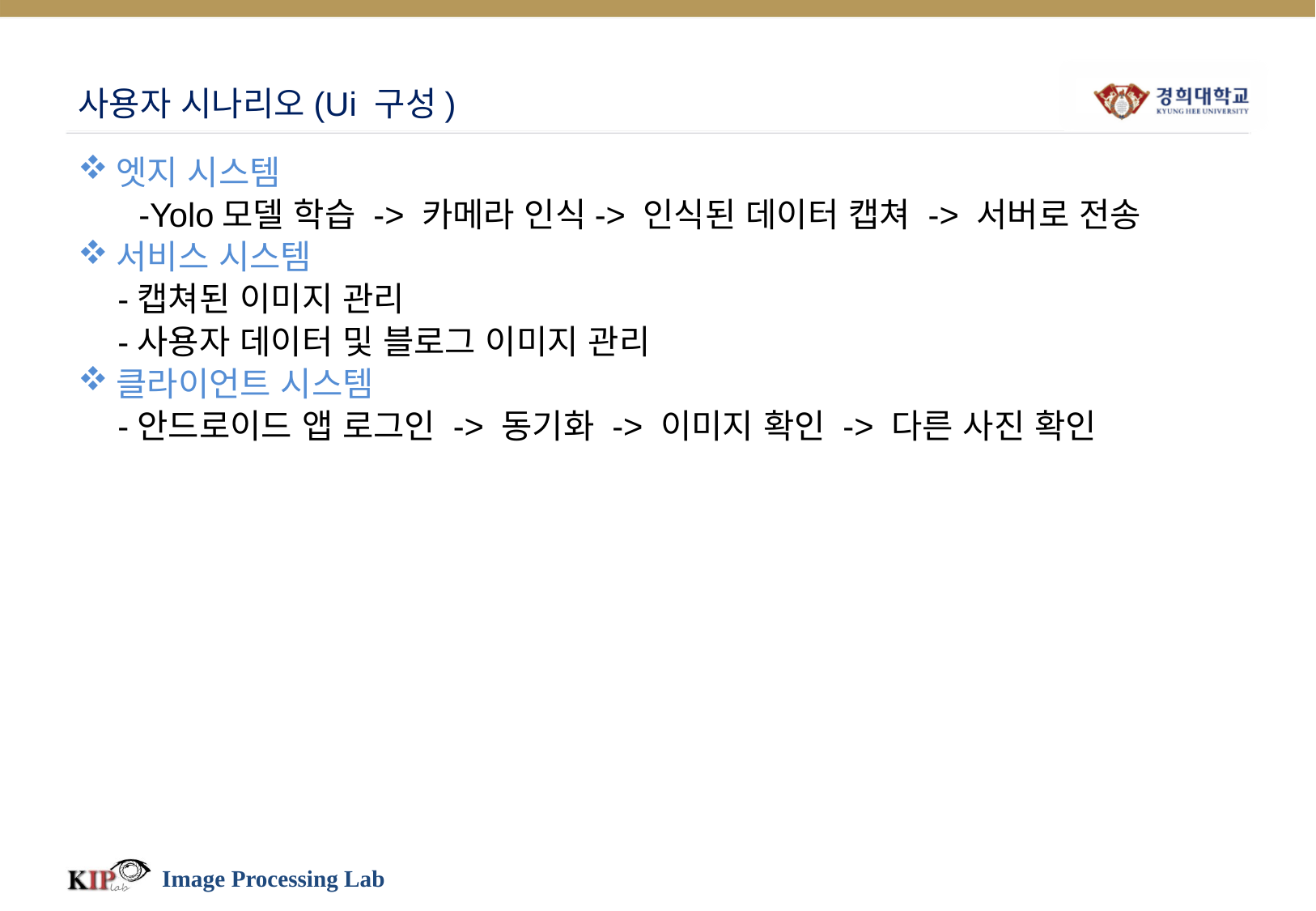

# 사용자 시나리오(Ui 구성)
엣지 시스템
-Yolo모델 학습 -> 카메라 인식-> 인식된 데이터 캡쳐 -> 서버로 전송
서비스 시스템
	-캡쳐된 이미지 관리
	-사용자 데이터 및 블로그 이미지 관리
클라이언트 시스템
	-안드로이드 앱 로그인 -> 동기화 -> 이미지 확인 -> 다른 사진 확인
Image Processing Lab